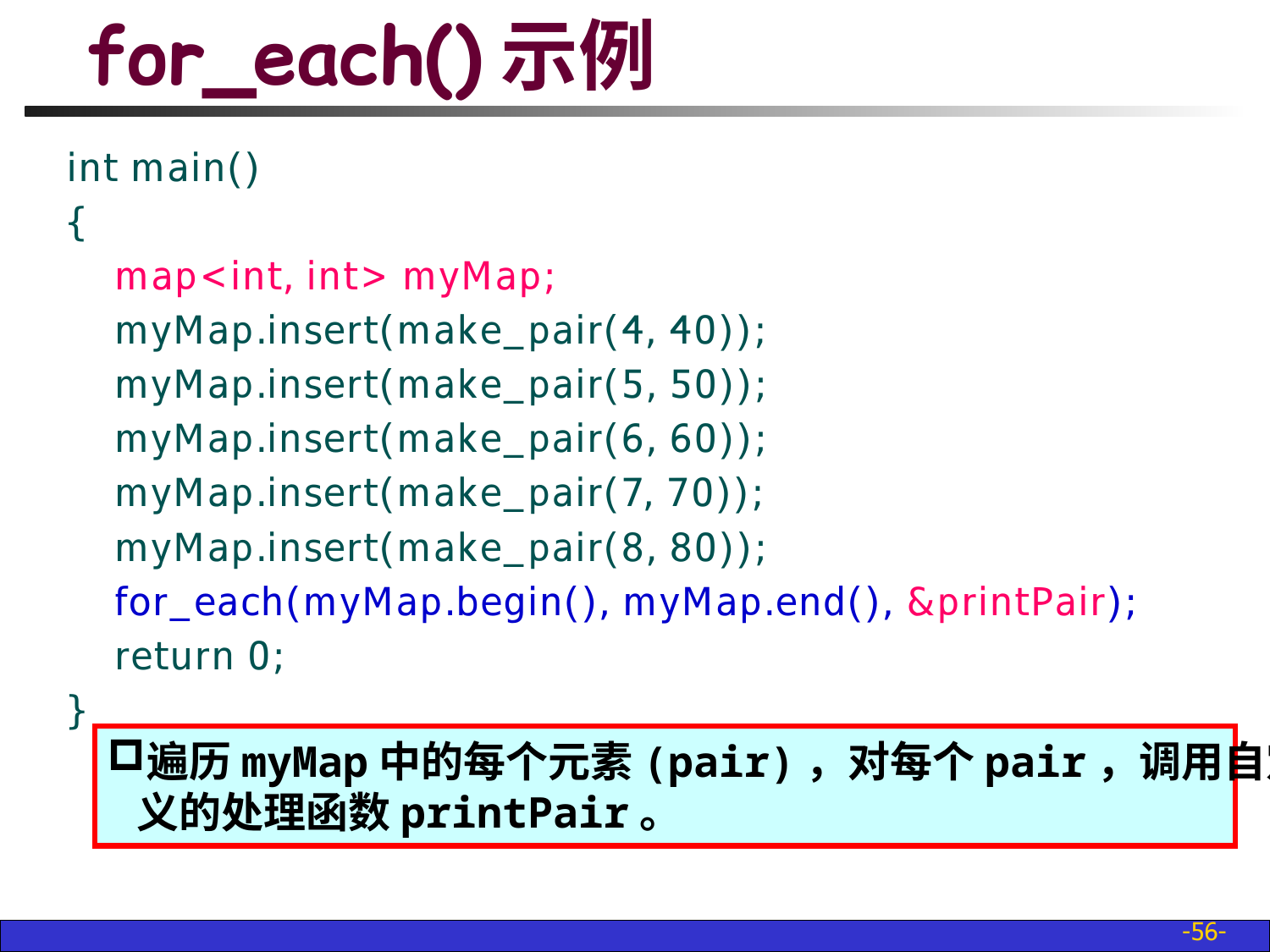

# for_each()示例
int main()
{
	map<int, int> myMap;
	myMap.insert(make_pair(4, 40));
	myMap.insert(make_pair(5, 50));
	myMap.insert(make_pair(6, 60));
	myMap.insert(make_pair(7, 70));
	myMap.insert(make_pair(8, 80));
	for_each(myMap.begin(), myMap.end(), &printPair);
	return 0;
}
遍历myMap中的每个元素(pair)，对每个pair，调用自定
  义的处理函数printPair。
-56-